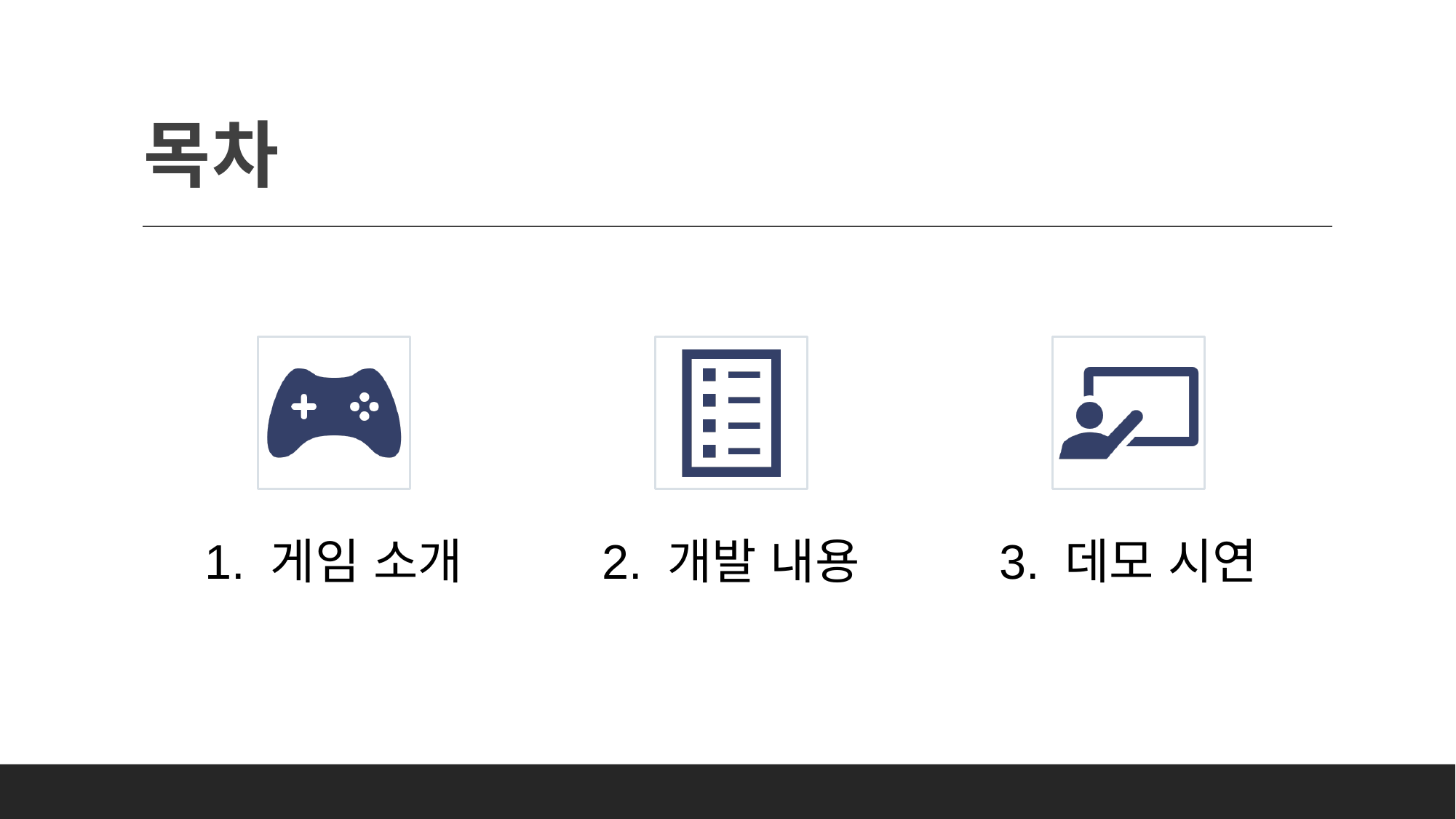

# 목차
1. 게임 소개
2. 개발 내용
3. 데모 시연